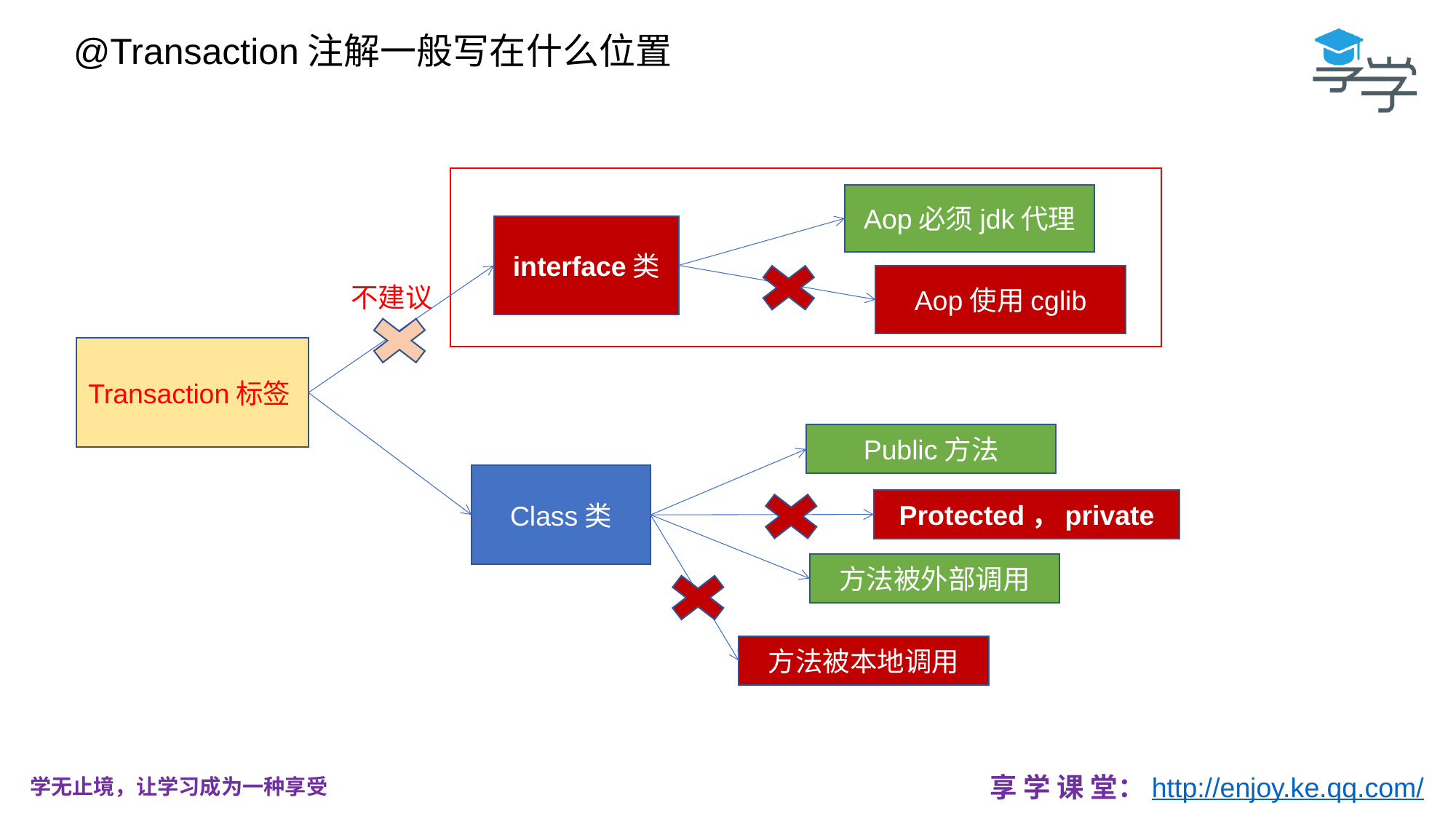

@Transaction注解一般写在什么位置

Aop必须jdk代理
interface类

Aop使用cglib
不建议

Transaction标签
Public方法
Class类

Protected，private
方法被外部调用

方法被本地调用